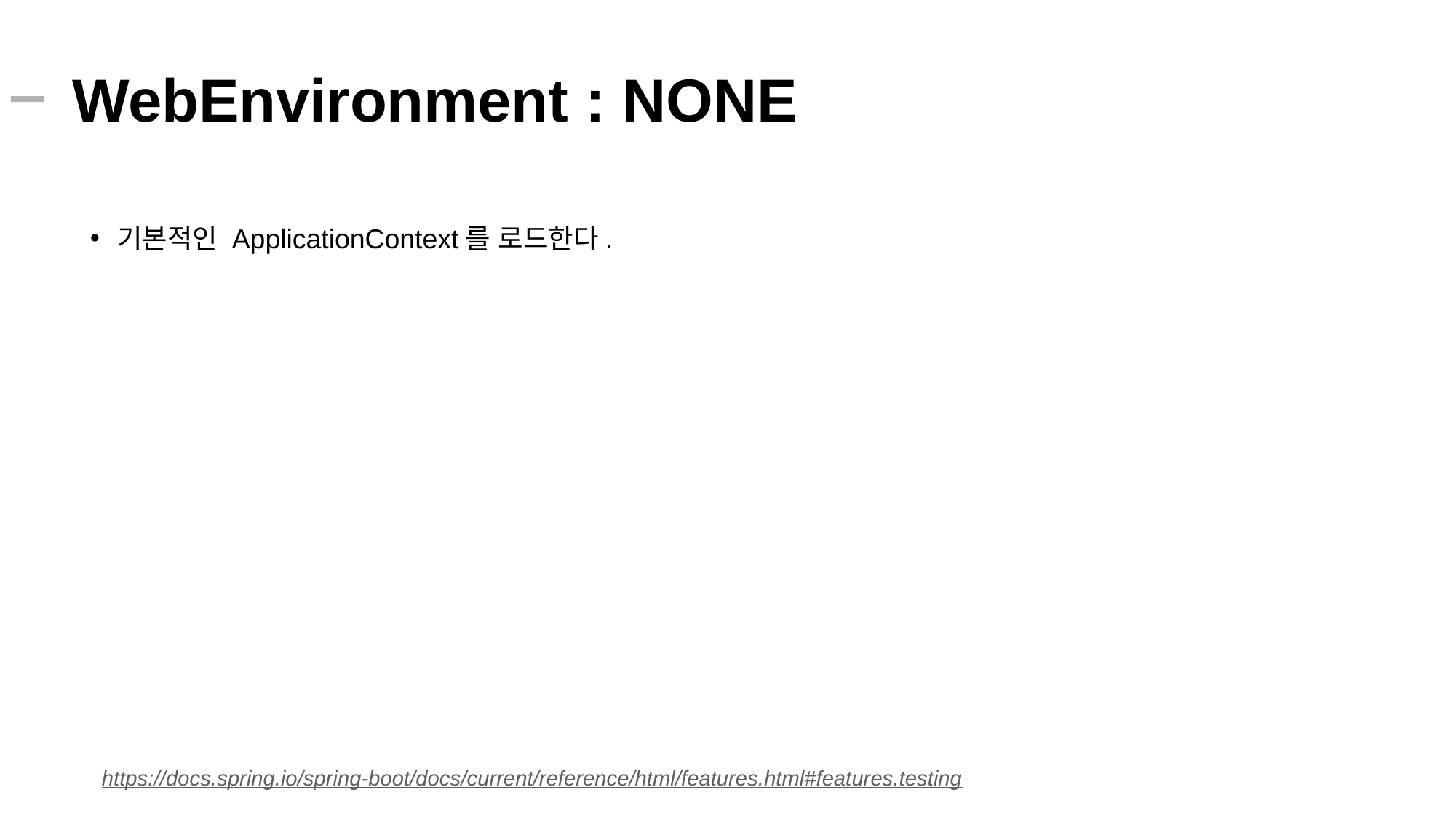

# WebEnvironment : NONE

기본적인 ApplicationContext를 로드한다.
https://docs.spring.io/spring-boot/docs/current/reference/html/features.html#features.testing